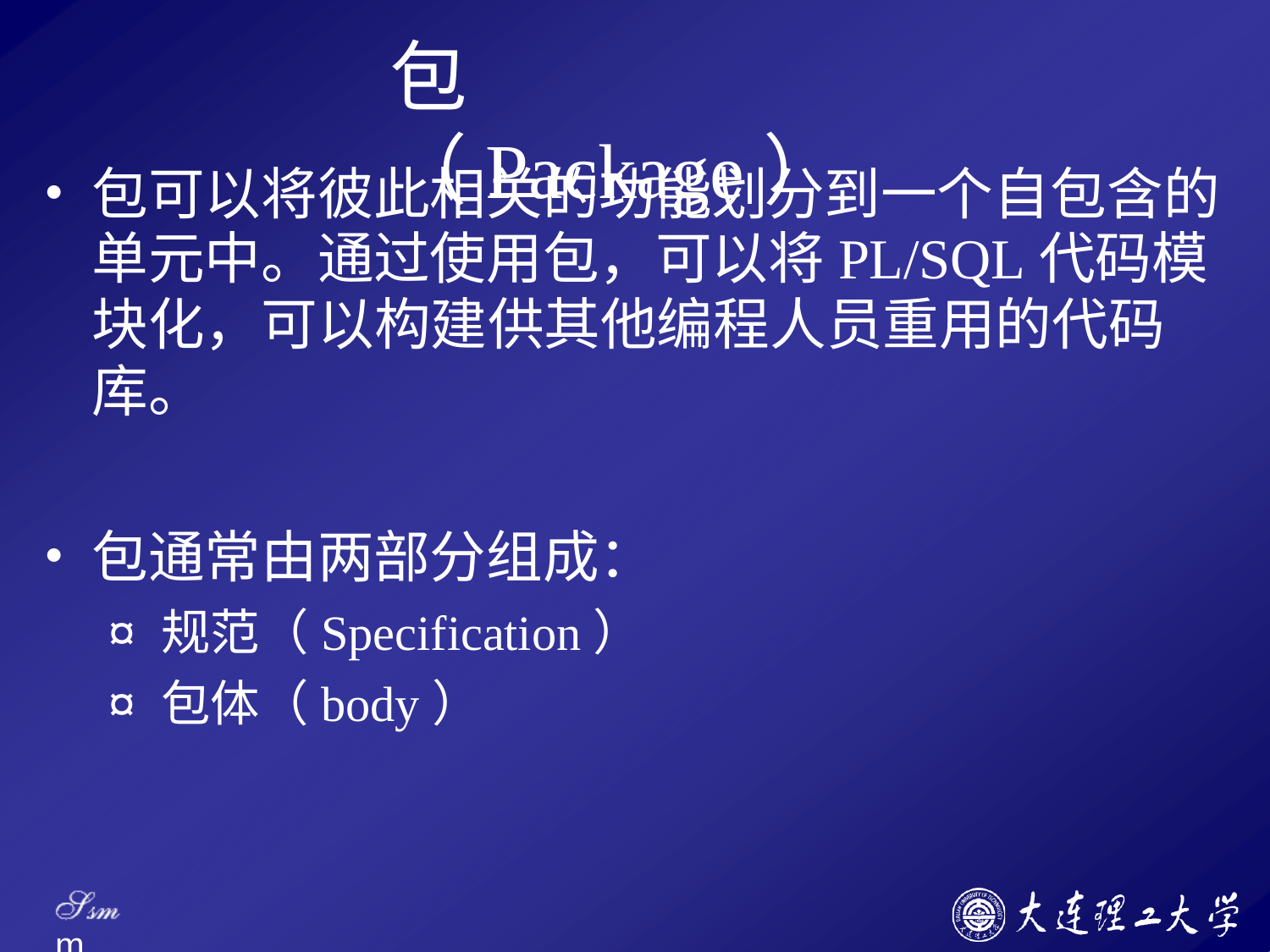

# 包（Package）
包可以将彼此相关的功能划分到一个自包含的 单元中。通过使用包，可以将PL/SQL代码模
块化，可以构建供其他编程人员重用的代码库。

包通常由两部分组成：
¤ 规范（Specification）
¤ 包体（body）

Ssm